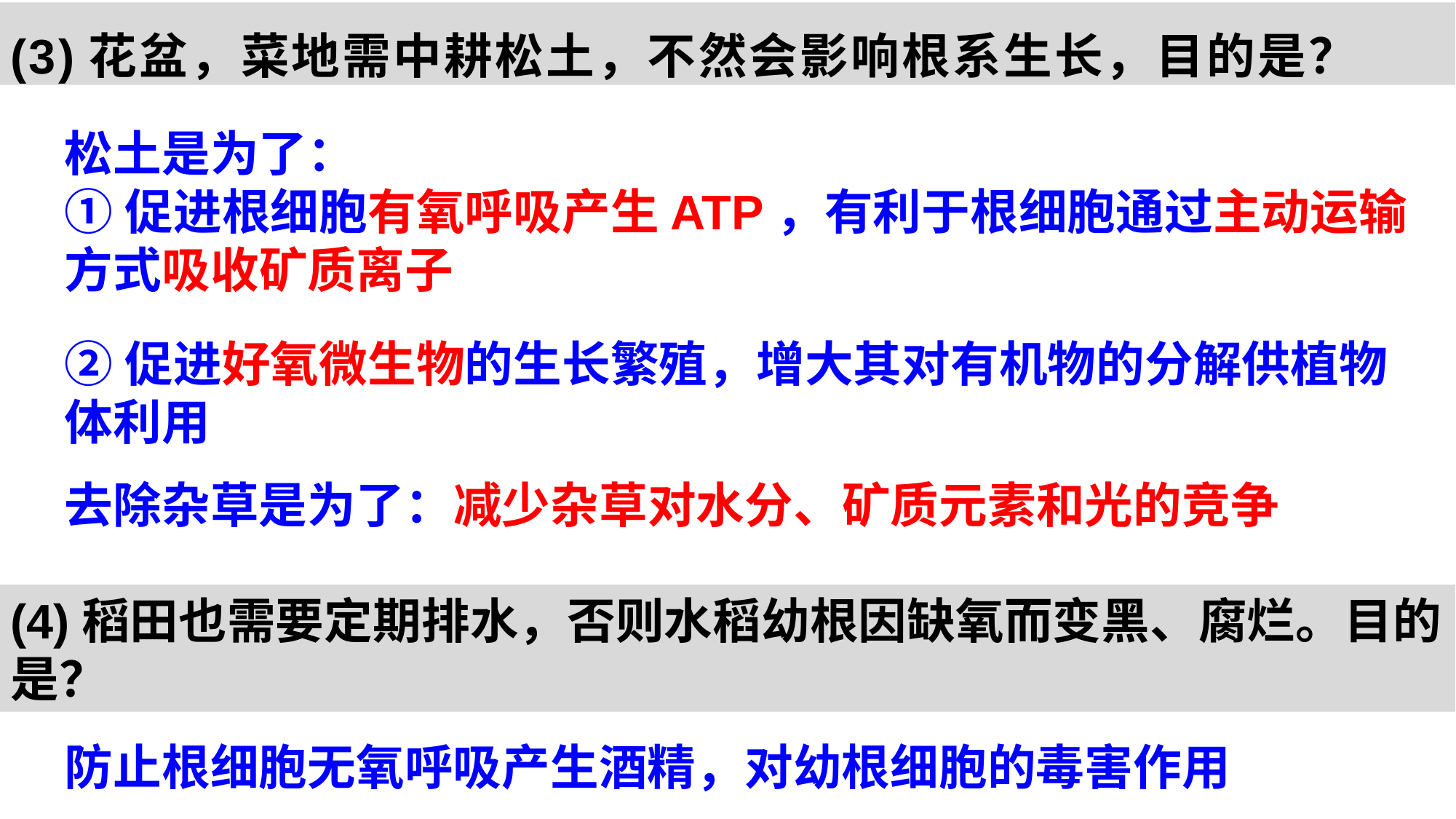

(3)花盆，菜地需中耕松土，不然会影响根系生长，目的是？
松土是为了：
①促进根细胞有氧呼吸产生ATP，有利于根细胞通过主动运输方式吸收矿质离子
②促进好氧微生物的生长繁殖，增大其对有机物的分解供植物体利用
去除杂草是为了：减少杂草对水分、矿质元素和光的竞争
(4)稻田也需要定期排水，否则水稻幼根因缺氧而变黑、腐烂。目的是？
防止根细胞无氧呼吸产生酒精，对幼根细胞的毒害作用